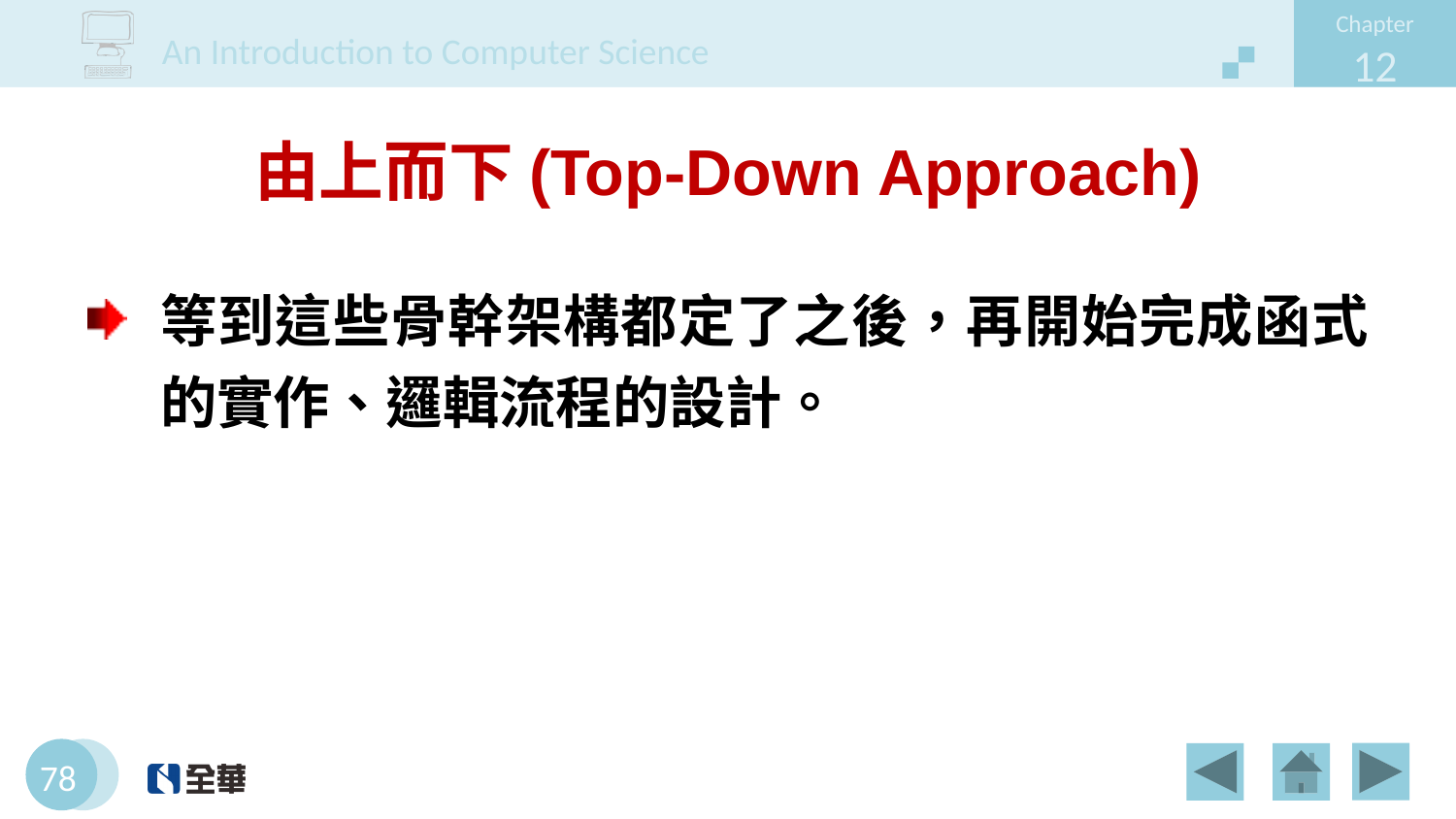

# 由上而下(Top-Down Approach)
等到這些骨幹架構都定了之後，再開始完成函式的實作、邏輯流程的設計。